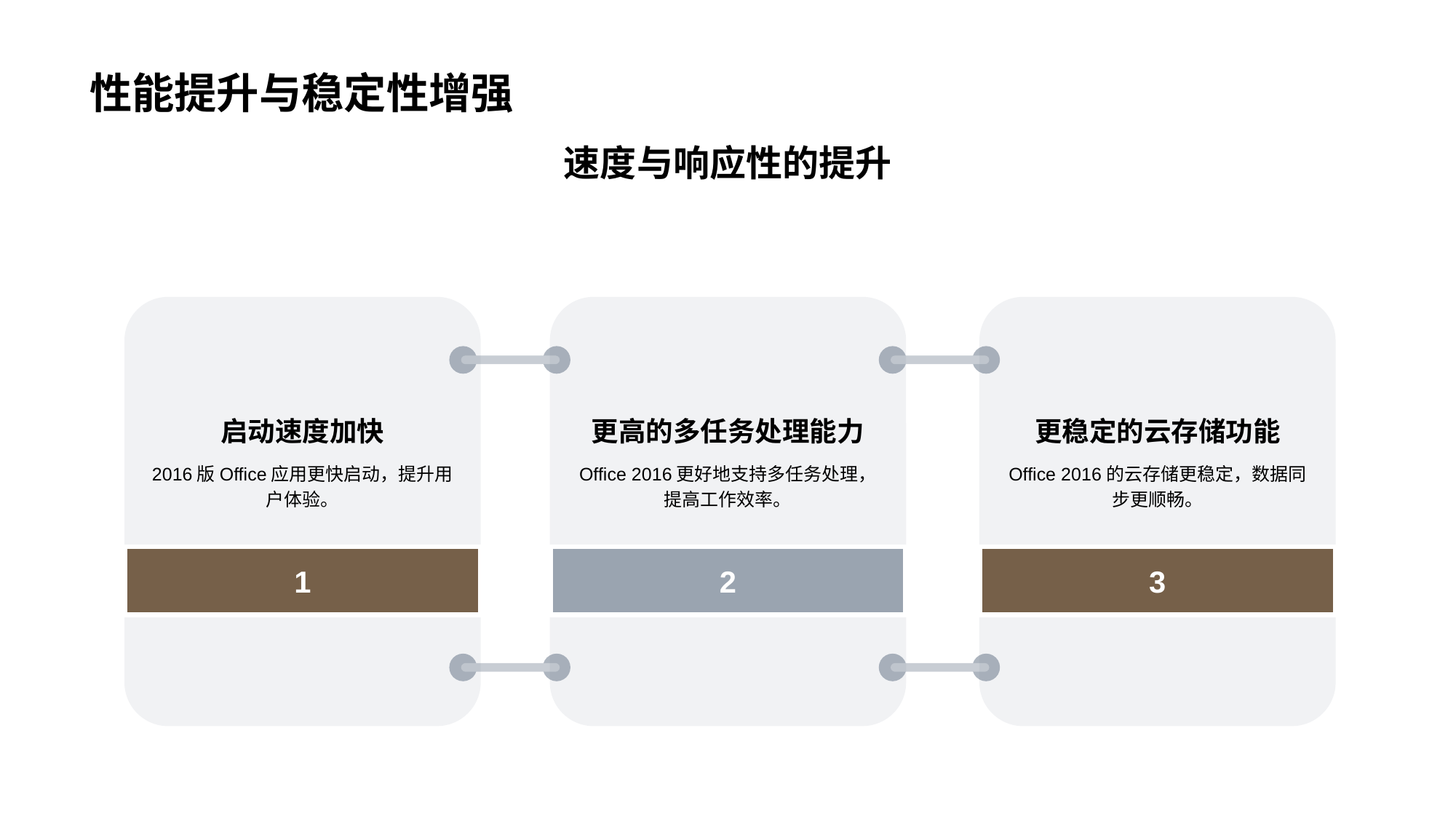

# 性能提升与稳定性增强
速度与响应性的提升

启动速度加快
2016版Office应用更快启动，提升用户体验。
1

更高的多任务处理能力
Office 2016更好地支持多任务处理，提高工作效率。
2

更稳定的云存储功能
Office 2016的云存储更稳定，数据同步更顺畅。
3